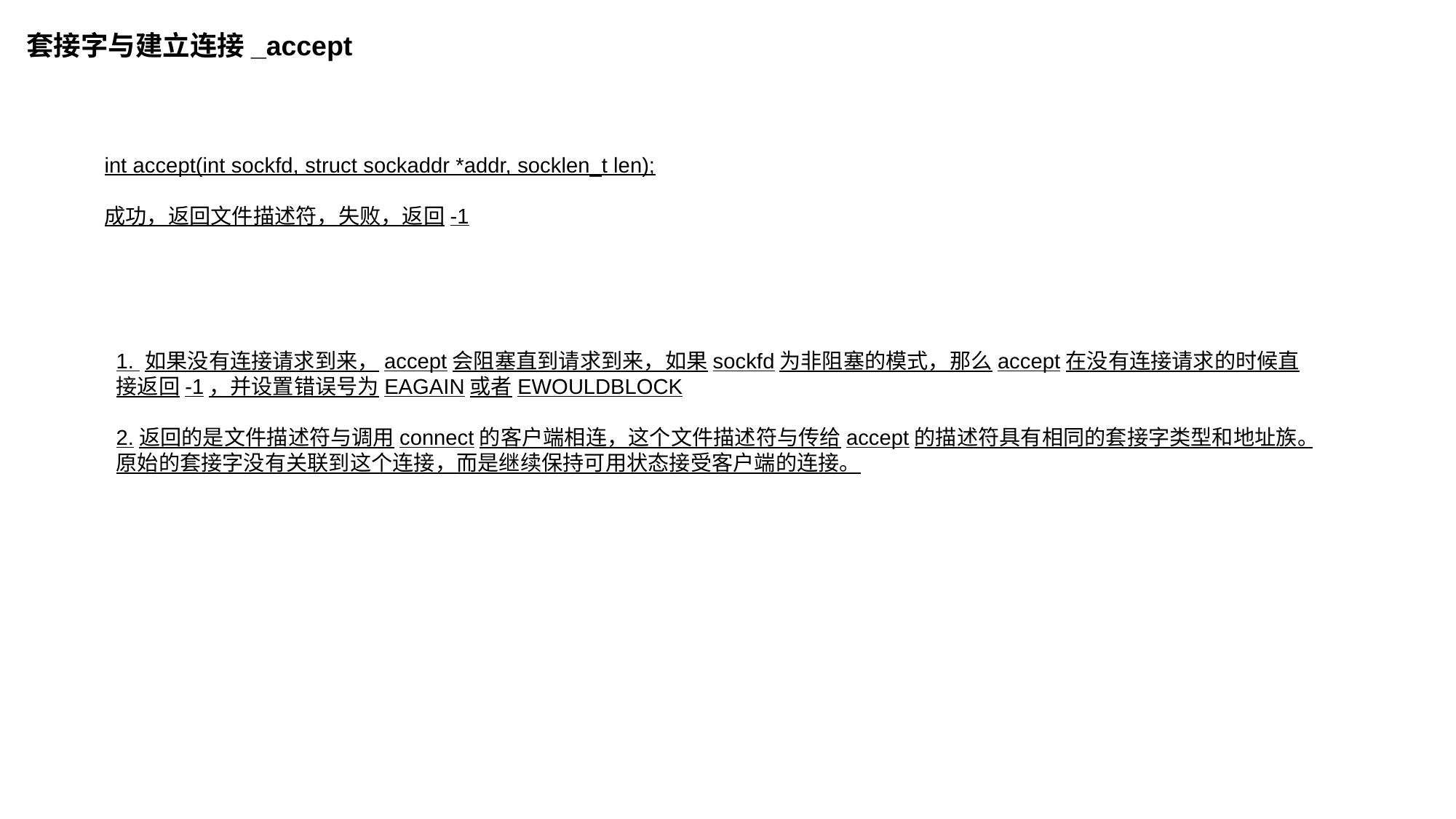

套接字与建立连接_accept
int accept(int sockfd, struct sockaddr *addr, socklen_t len);

成功，返回文件描述符，失败，返回-1
1. 如果没有连接请求到来，accept会阻塞直到请求到来，如果sockfd为非阻塞的模式，那么accept在没有连接请求的时候直接返回-1，并设置错误号为EAGAIN或者EWOULDBLOCK

2.返回的是文件描述符与调用connect的客户端相连，这个文件描述符与传给accept的描述符具有相同的套接字类型和地址族。原始的套接字没有关联到这个连接，而是继续保持可用状态接受客户端的连接。